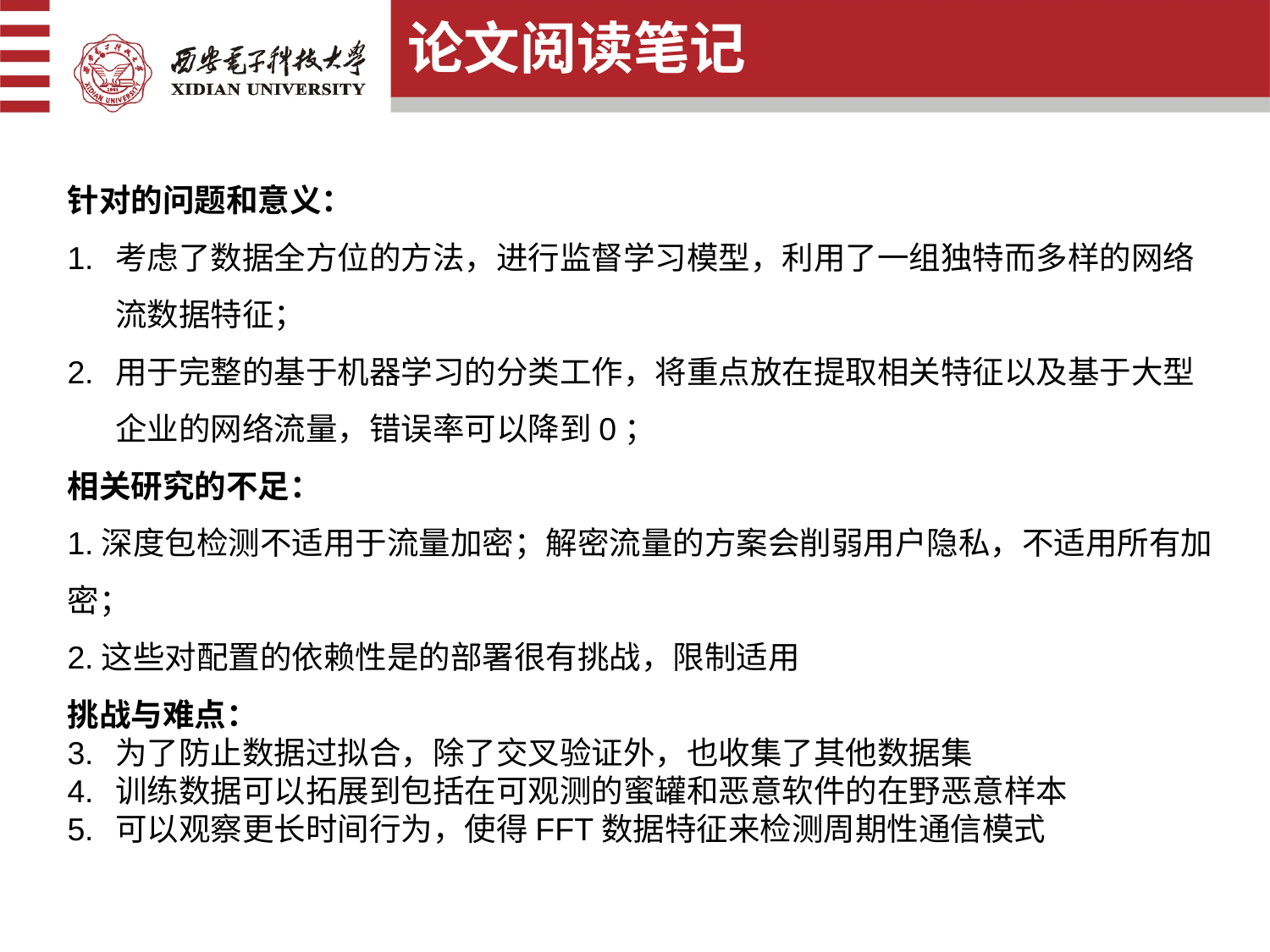

论文阅读笔记
针对的问题和意义：
考虑了数据全方位的方法，进行监督学习模型，利用了一组独特而多样的网络流数据特征；
用于完整的基于机器学习的分类工作，将重点放在提取相关特征以及基于大型企业的网络流量，错误率可以降到0；
相关研究的不足：
1.深度包检测不适用于流量加密；解密流量的方案会削弱用户隐私，不适用所有加密；
2.这些对配置的依赖性是的部署很有挑战，限制适用
挑战与难点：
为了防止数据过拟合，除了交叉验证外，也收集了其他数据集
训练数据可以拓展到包括在可观测的蜜罐和恶意软件的在野恶意样本
可以观察更长时间行为，使得FFT数据特征来检测周期性通信模式